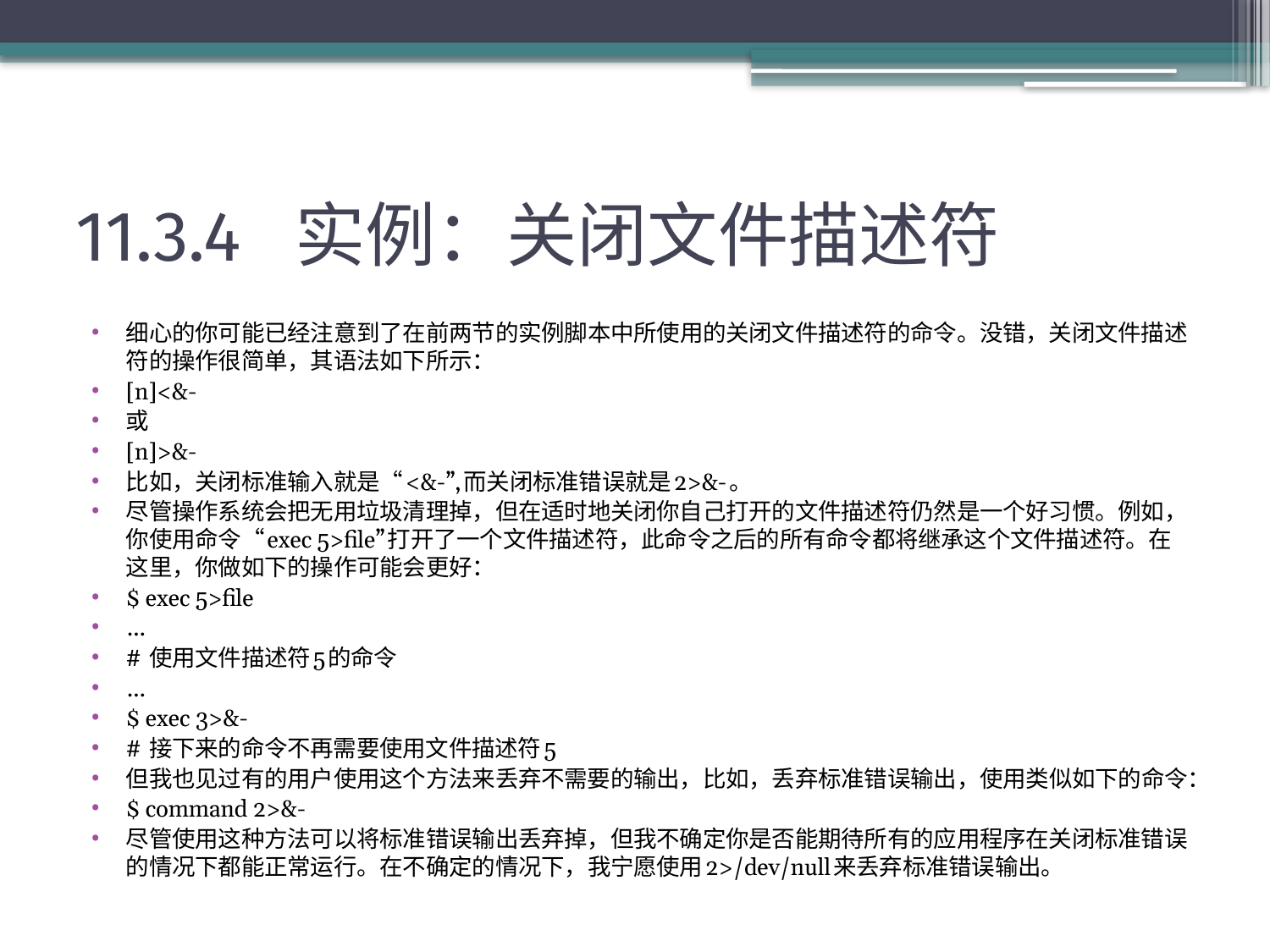

# 11.3.4  实例：关闭文件描述符
细心的你可能已经注意到了在前两节的实例脚本中所使用的关闭文件描述符的命令。没错，关闭文件描述符的操作很简单，其语法如下所示：
[n]<&-
或
[n]>&-
比如，关闭标准输入就是“<&-”,而关闭标准错误就是2>&-。
尽管操作系统会把无用垃圾清理掉，但在适时地关闭你自己打开的文件描述符仍然是一个好习惯。例如，你使用命令“exec 5>file”打开了一个文件描述符，此命令之后的所有命令都将继承这个文件描述符。在这里，你做如下的操作可能会更好：
$ exec 5>file
…
# 使用文件描述符5的命令
…
$ exec 3>&-
# 接下来的命令不再需要使用文件描述符5
但我也见过有的用户使用这个方法来丢弃不需要的输出，比如，丢弃标准错误输出，使用类似如下的命令：
$ command 2>&-
尽管使用这种方法可以将标准错误输出丢弃掉，但我不确定你是否能期待所有的应用程序在关闭标准错误的情况下都能正常运行。在不确定的情况下，我宁愿使用2>/dev/null来丢弃标准错误输出。